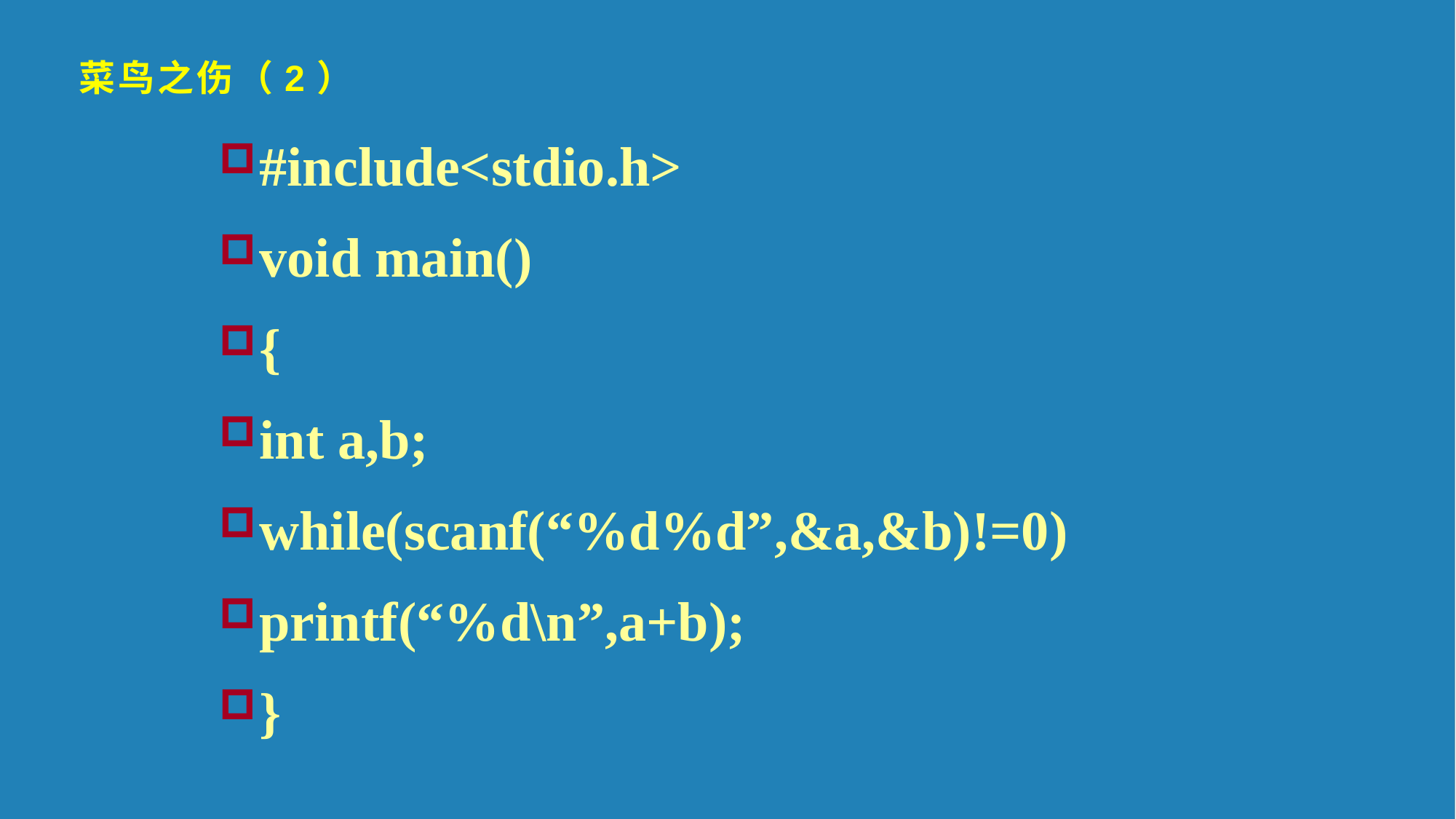

菜鸟之伤（2）
#include<stdio.h>
void main()
{
int a,b;
while(scanf(“%d%d”,&a,&b)!=0)
printf(“%d\n”,a+b);
}

85